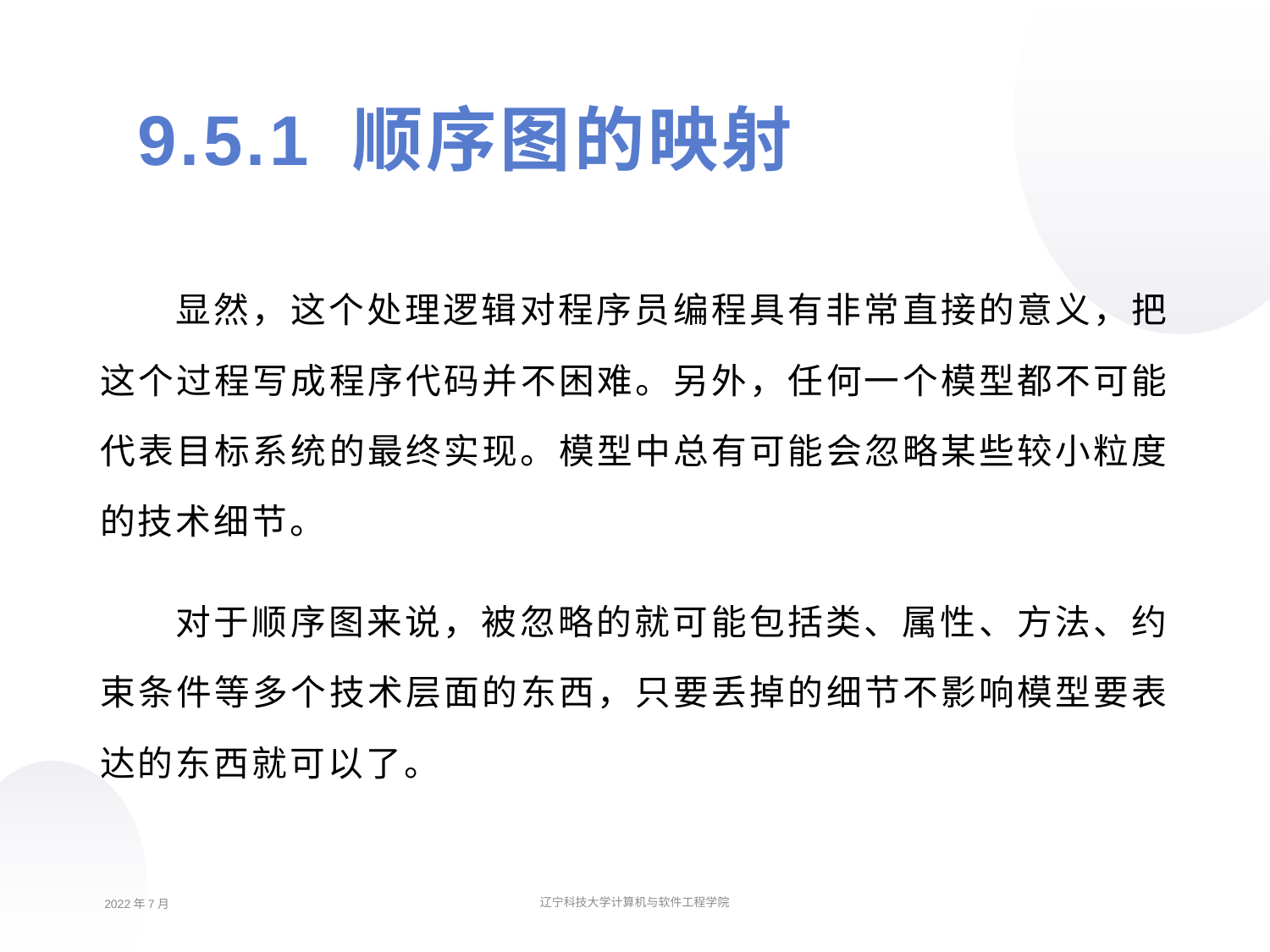

9.5.1 顺序图的映射
显然，这个处理逻辑对程序员编程具有非常直接的意义，把这个过程写成程序代码并不困难。另外，任何一个模型都不可能代表目标系统的最终实现。模型中总有可能会忽略某些较小粒度的技术细节。
对于顺序图来说，被忽略的就可能包括类、属性、方法、约束条件等多个技术层面的东西，只要丢掉的细节不影响模型要表达的东西就可以了。

2022年7月
辽宁科技大学计算机与软件工程学院
87